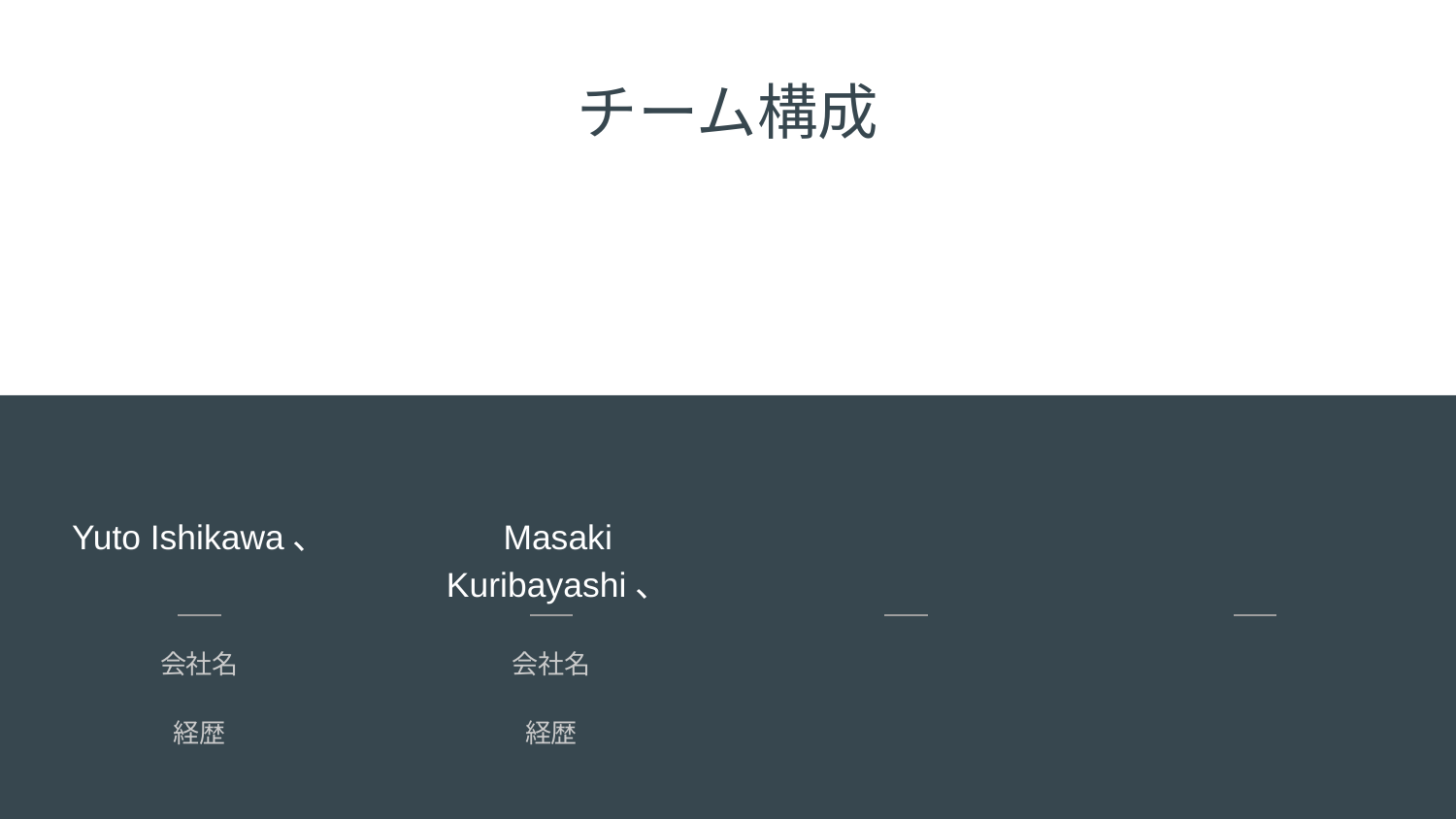

チーム構成
Yuto Ishikawa、

Masaki Kuribayashi、

会社名
経歴
会社名
経歴